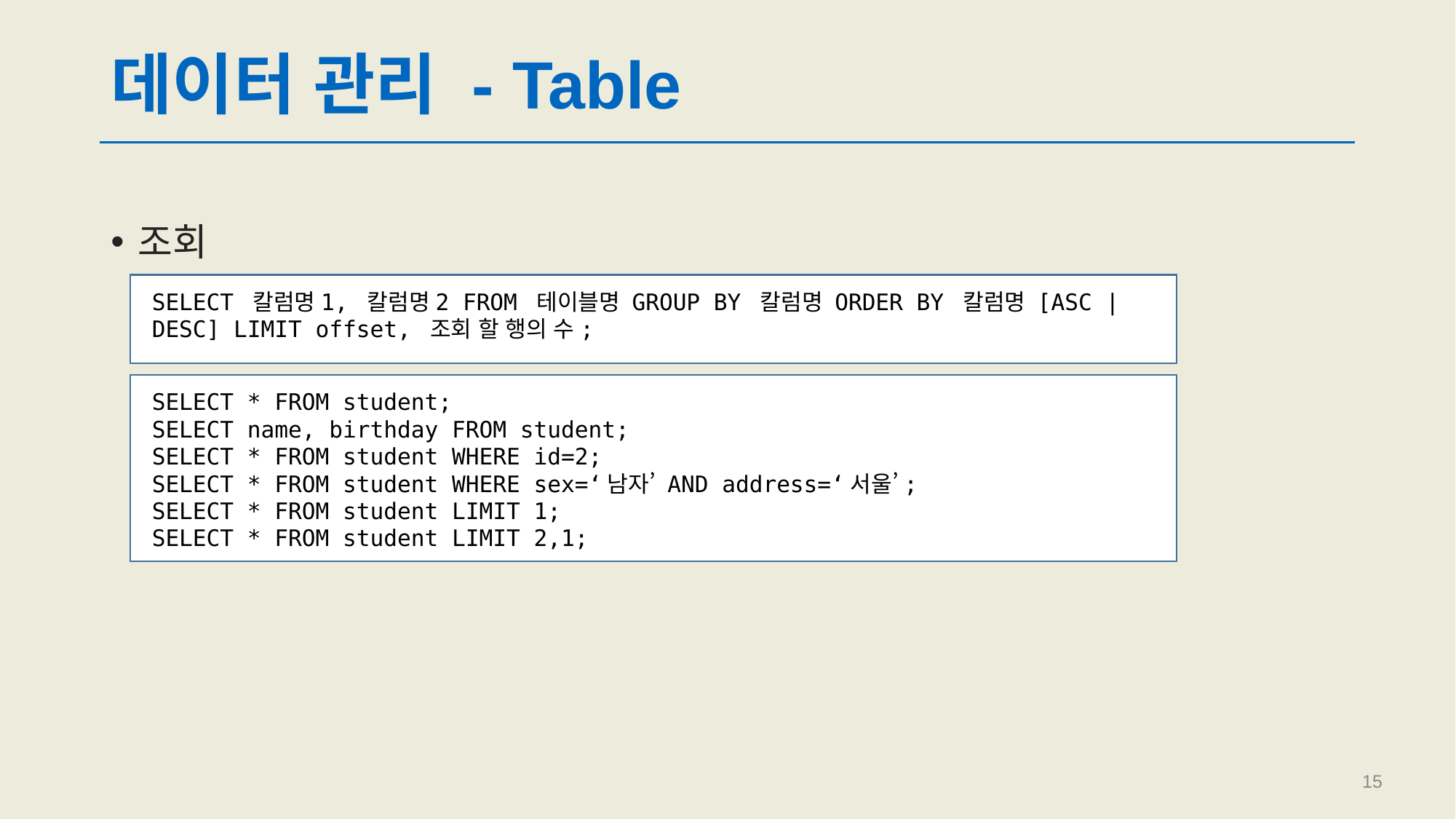

# 데이터 관리 - Table
조회

SELECT 칼럼명1, 칼럼명2 FROM 테이블명 GROUP BY 칼럼명 ORDER BY 칼럼명 [ASC | DESC] LIMIT offset, 조회 할 행의 수;
SELECT * FROM student;
SELECT name, birthday FROM student;
SELECT * FROM student WHERE id=2;
SELECT * FROM student WHERE sex=‘남자’ AND address=‘서울’;
SELECT * FROM student LIMIT 1;
SELECT * FROM student LIMIT 2,1;
15